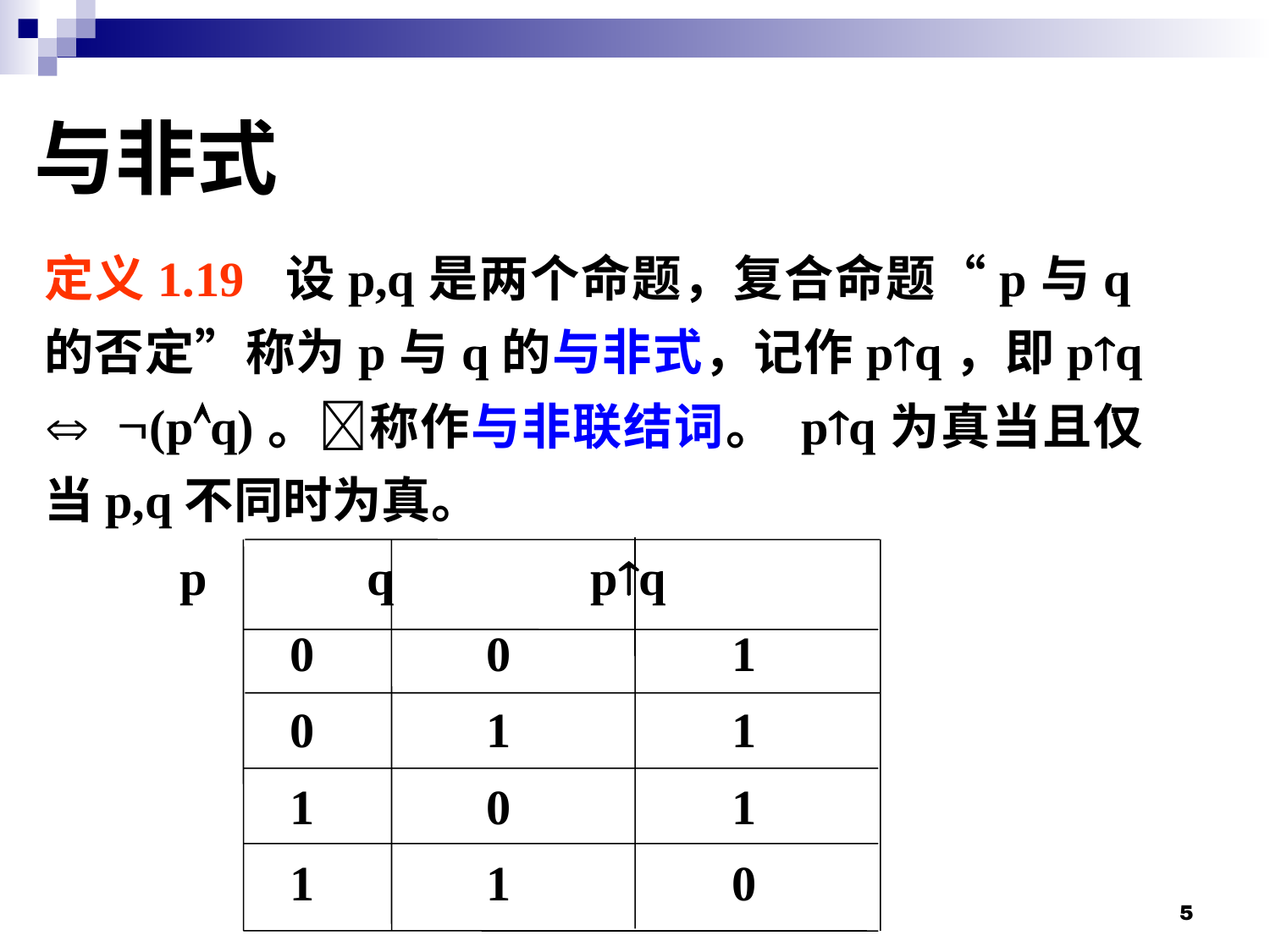

# 与非式
定义1.19  设p,q是两个命题，复合命题“p与q的否定”称为p与q的与非式，记作p↑q，即p↑q ⇔  ¬(p∧q)。↑称作与非联结词。 p↑q为真当且仅当p,q不同时为真。
          p             q                p↑q
                    0              0                  1
                    0              1                  1
                    1              0                  1
                    1              1                  0

5